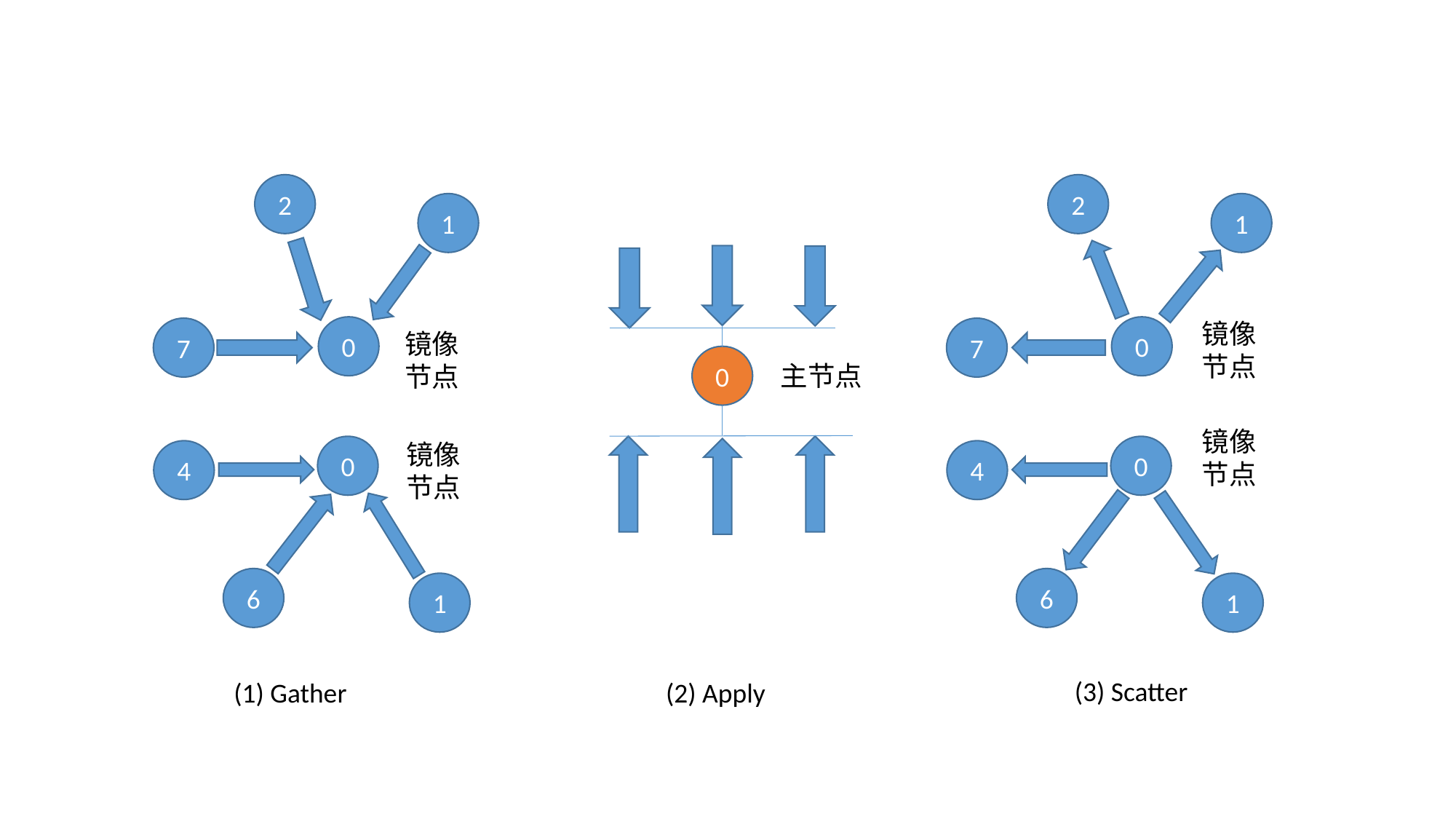

2
2
1
1

镜像节点
0
0
7
7
镜像节点
0
主节点
镜像节点

镜像节点

0
0

4
4

6
6
1
1
(3) Scatter
(1) Gather
(2) Apply